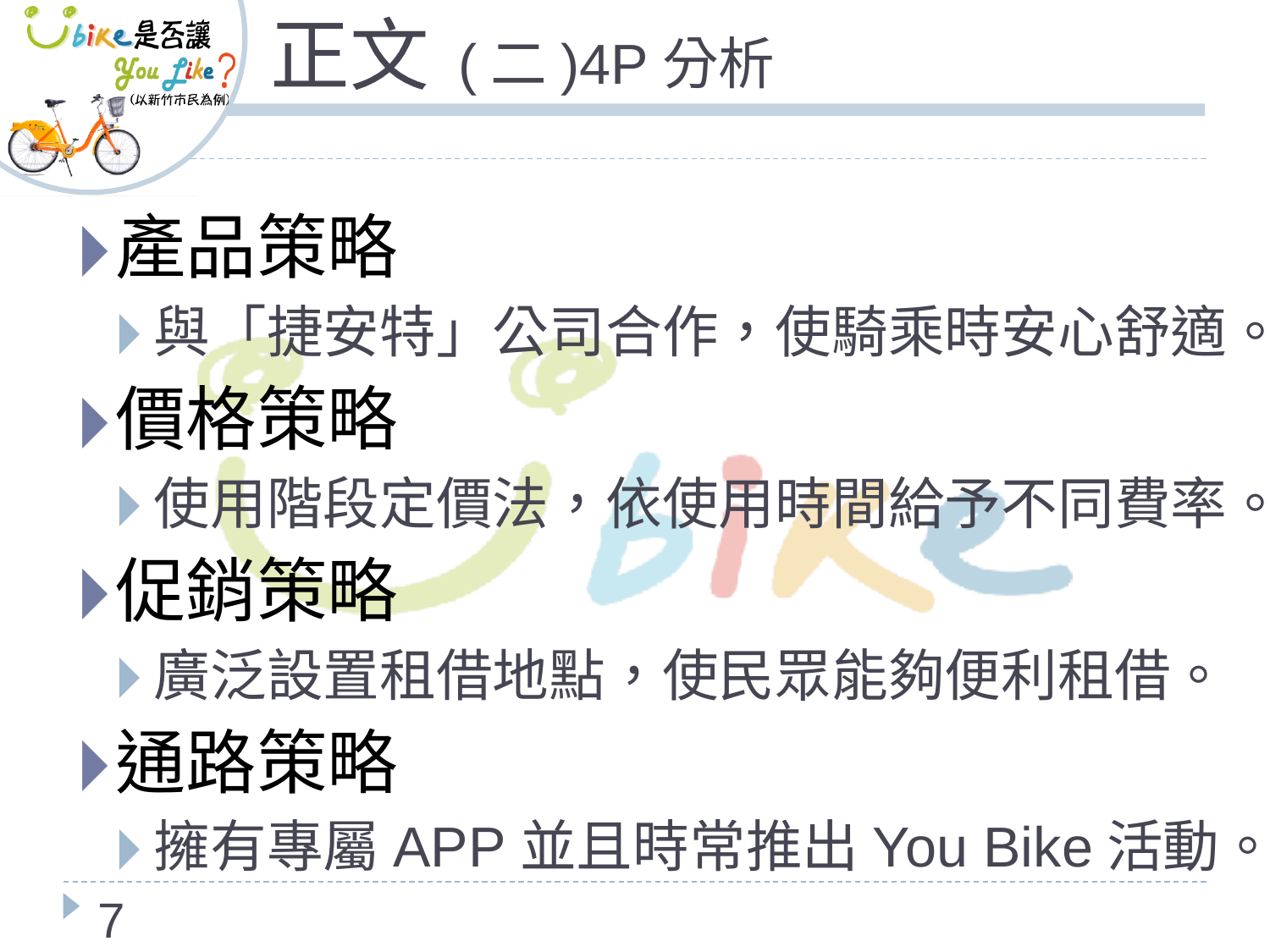

# 正文 (二)4P分析
產品策略
與「捷安特」公司合作，使騎乘時安心舒適。
價格策略
使用階段定價法，依使用時間給予不同費率。
促銷策略
廣泛設置租借地點，使民眾能夠便利租借。
通路策略
擁有專屬APP並且時常推出You Bike活動。
7